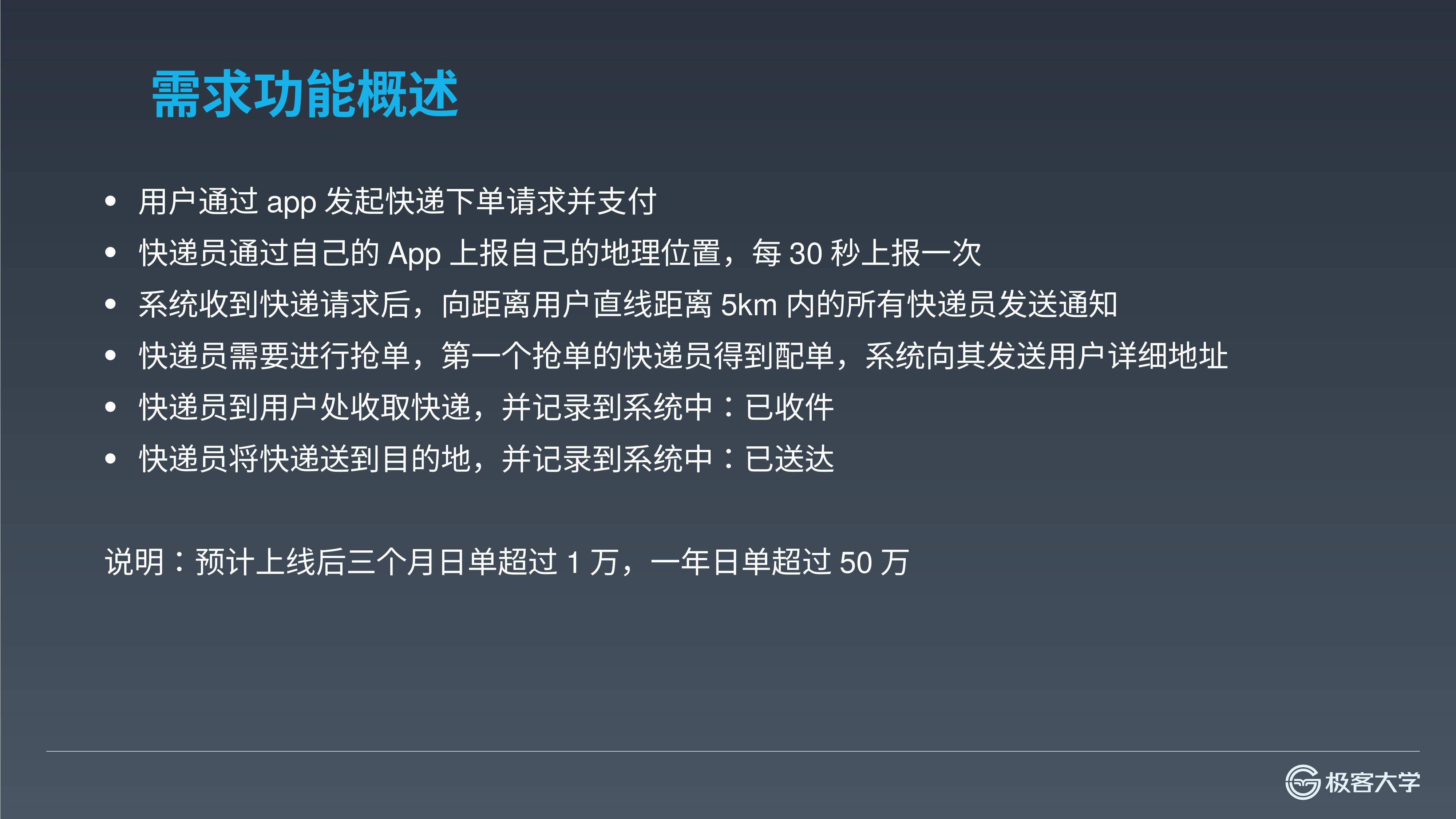

# 需求功能概述
用户通过app发起快递下单请求并支付
快递员通过自己的App上报自己的地理位置，每30秒上报一次
系统收到快递请求后，向距离用户直线距离5km内的所有快递员发送通知
快递员需要进行抢单，第一个抢单的快递员得到配单，系统向其发送用户详细地址
快递员到用户处收取快递，并记录到系统中：已收件
快递员将快递送到目的地，并记录到系统中：已送达

说明：预计上线后三个月日单超过1万，一年日单超过50万